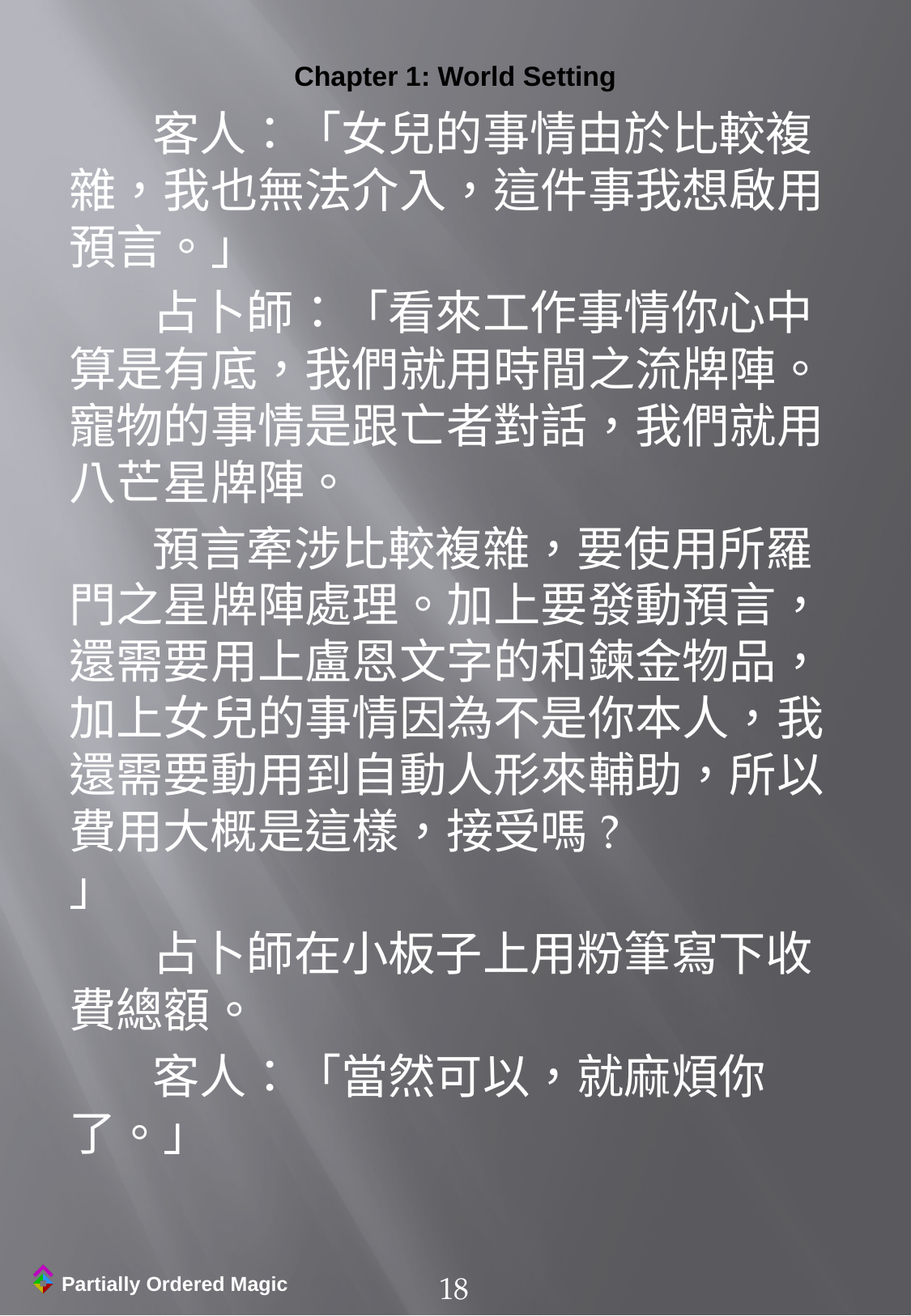

# Chapter 1: World Setting
客人：「女兒的事情由於比較複雜，我也無法介入，這件事我想啟用預言。」
占卜師：「看來工作事情你心中算是有底，我們就用時間之流牌陣。寵物的事情是跟亡者對話，我們就用八芒星牌陣。
預言牽涉比較複雜，要使用所羅門之星牌陣處理。加上要發動預言，還需要用上盧恩文字的和鍊金物品，加上女兒的事情因為不是你本人，我還需要動用到自動人形來輔助，所以費用大概是這樣，接受嗎?
」
占卜師在小板子上用粉筆寫下收費總額。
客人：「當然可以，就麻煩你了。」